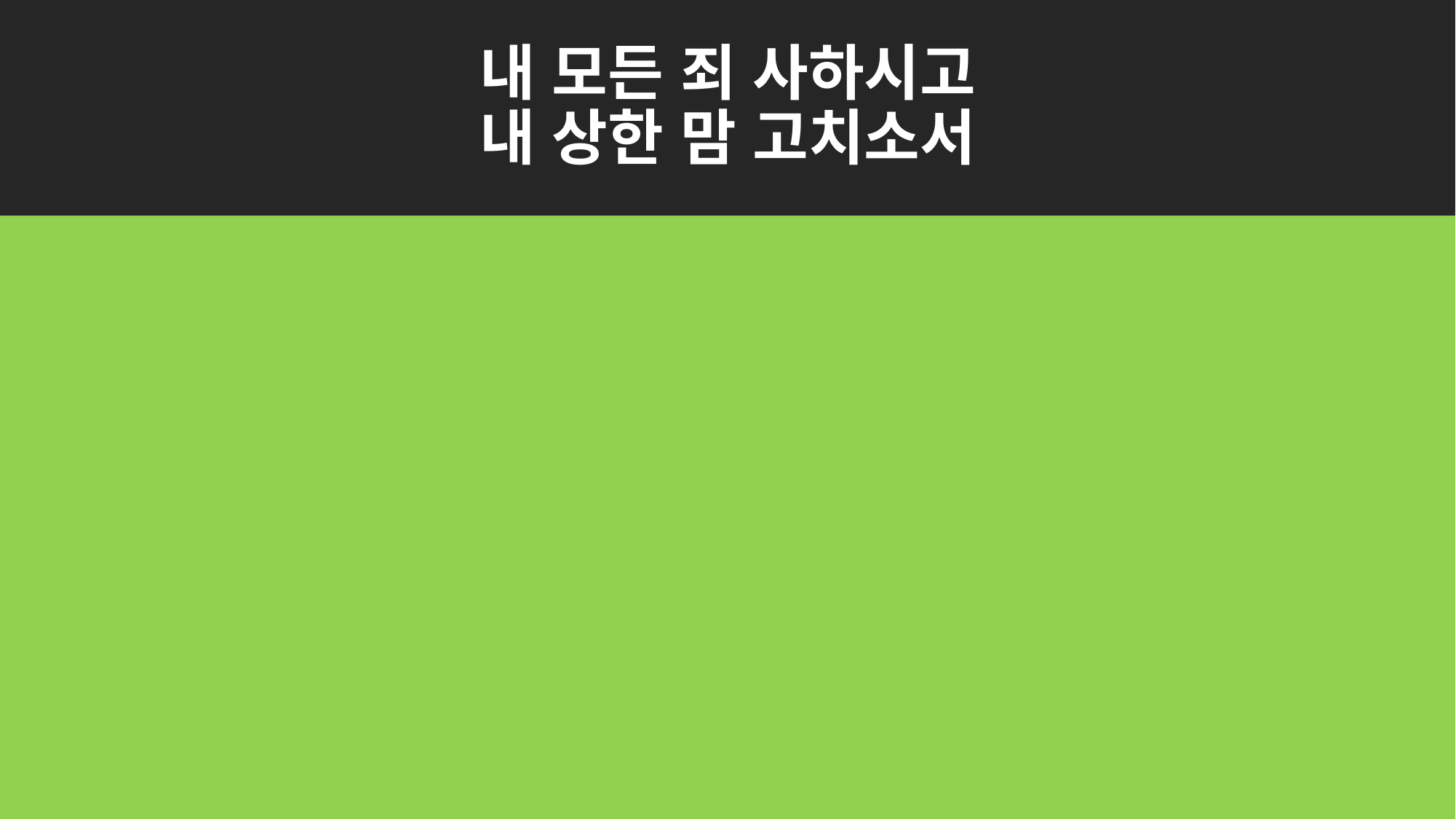

# 내 모든 죄 사하시고 내 상한 맘 고치소서